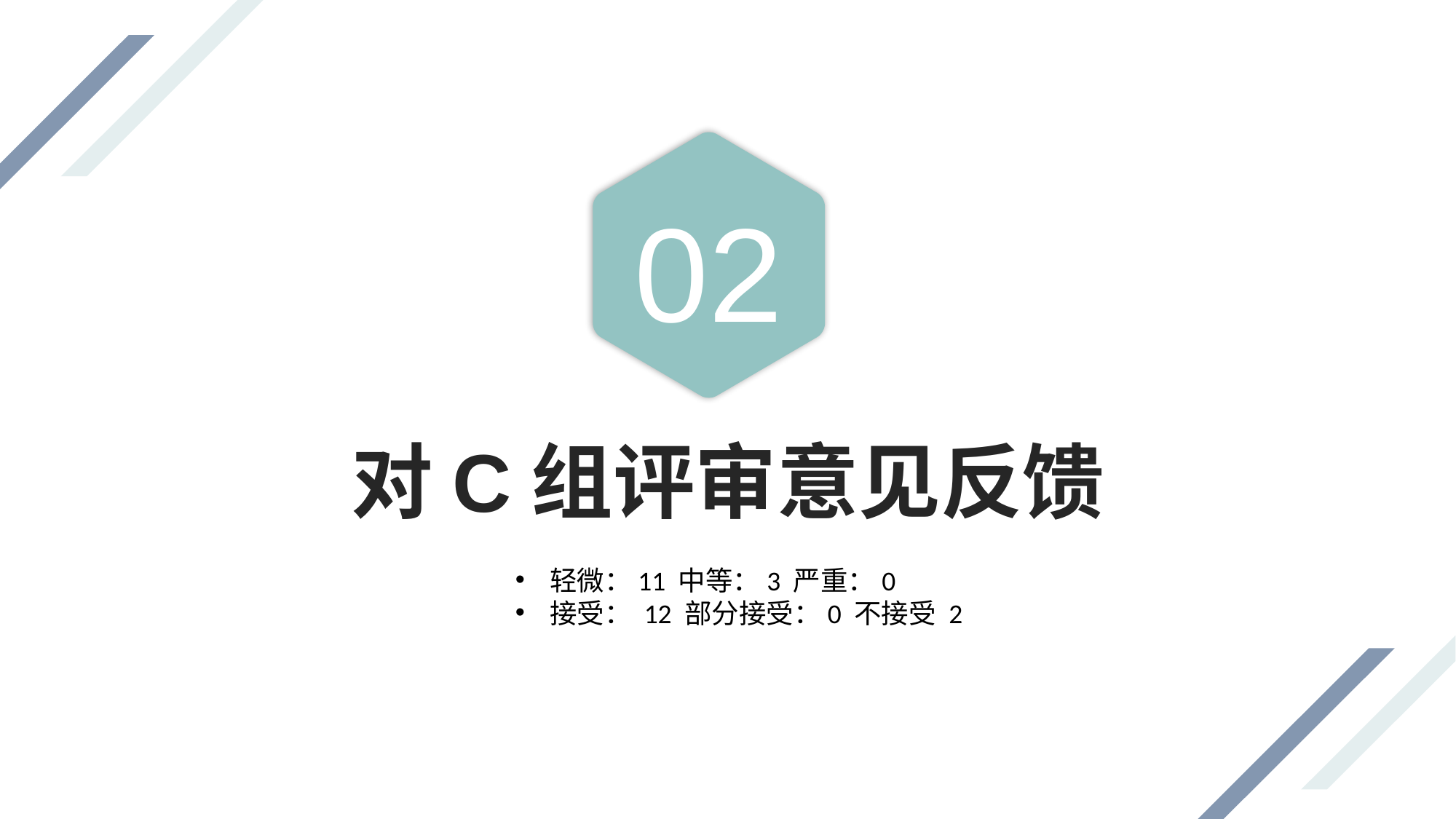

02
对C组评审意见反馈

轻微：11 中等：3 严重：0
接受： 12 部分接受：0 不接受 2